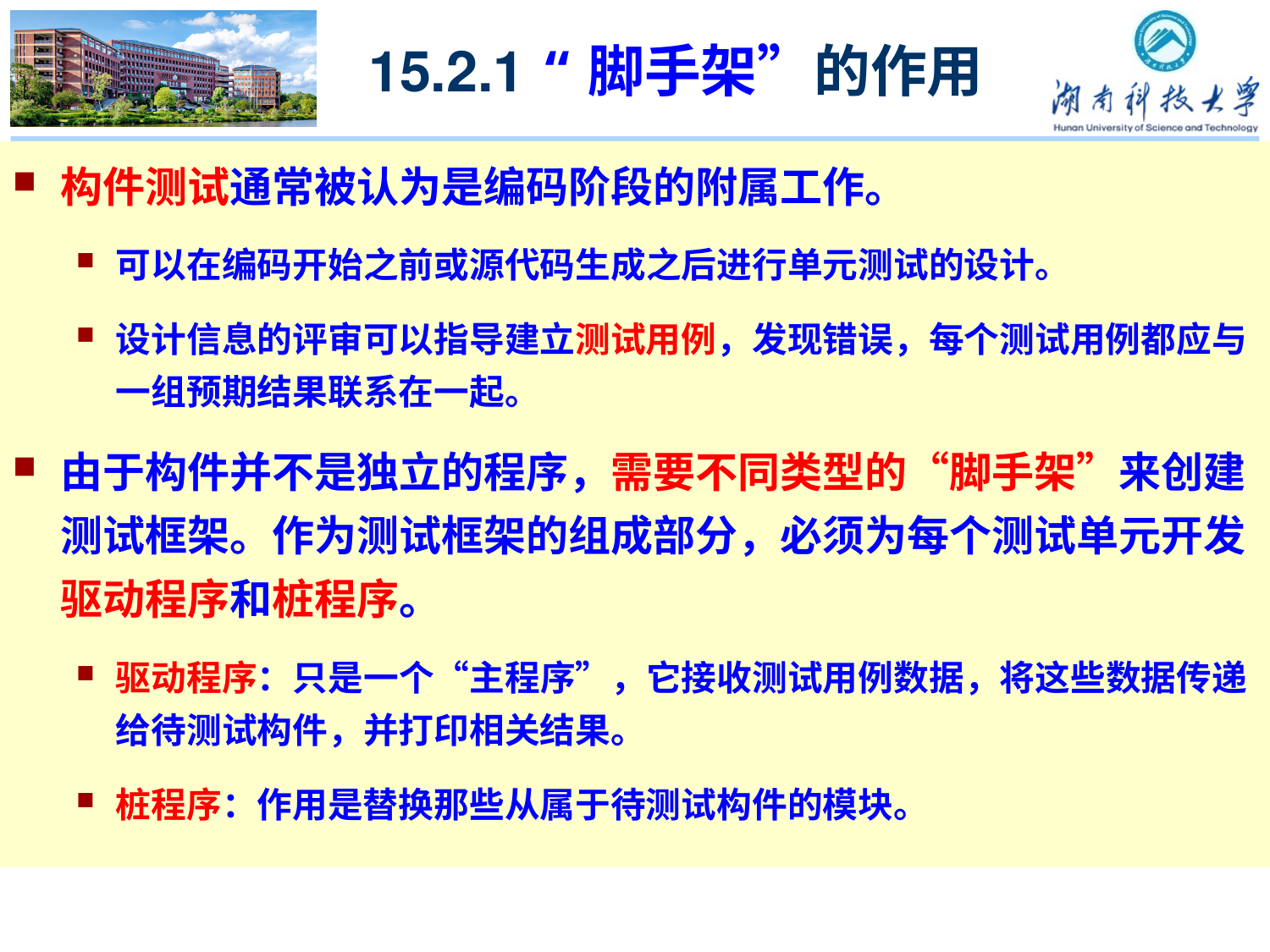

15.2.1 “脚手架”的作用
构件测试通常被认为是编码阶段的附属工作。
可以在编码开始之前或源代码生成之后进行单元测试的设计。
设计信息的评审可以指导建立测试用例，发现错误，每个测试用例都应与一组预期结果联系在一起。
由于构件并不是独立的程序，需要不同类型的“脚手架”来创建测试框架。作为测试框架的组成部分，必须为每个测试单元开发驱动程序和桩程序。
驱动程序：只是一个“主程序”，它接收测试用例数据，将这些数据传递给待测试构件，并打印相关结果。
桩程序：作用是替换那些从属于待测试构件的模块。

17